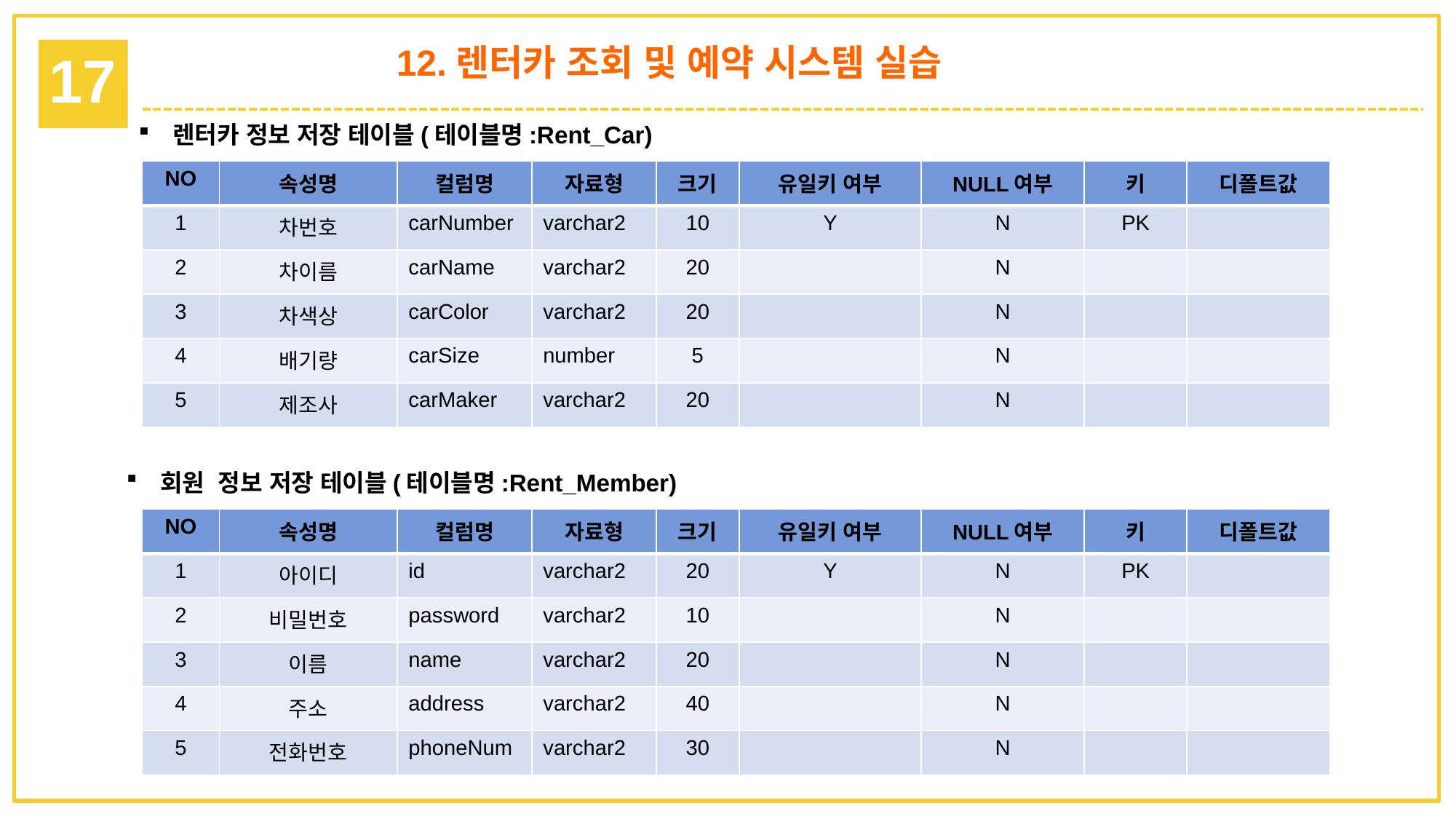

12.렌터카 조회 및 예약 시스템 실습
17

렌터카 정보 저장 테이블(테이블명:Rent_Car)
| NO | 속성명 | 컬럼명 | 자료형 | 크기 | 유일키 여부 | NULL여부 | 키 | 디폴트값 |
| --- | --- | --- | --- | --- | --- | --- | --- | --- |
| 1 | 차번호 | carNumber | varchar2 | 10 | Y | N | PK |  |
| 2 | 차이름 | carName | varchar2 | 20 |  | N |  |  |
| 3 | 차색상 | carColor | varchar2 | 20 |  | N |  |  |
| 4 | 배기량 | carSize | number | 5 |  | N |  |  |
| 5 | 제조사 | carMaker | varchar2 | 20 |  | N |  |  |
회원  정보 저장 테이블(테이블명:Rent_Member)
| NO | 속성명 | 컬럼명 | 자료형 | 크기 | 유일키 여부 | NULL여부 | 키 | 디폴트값 |
| --- | --- | --- | --- | --- | --- | --- | --- | --- |
| 1 | 아이디 | id | varchar2 | 20 | Y | N | PK |  |
| 2 | 비밀번호 | password | varchar2 | 10 |  | N |  |  |
| 3 | 이름 | name | varchar2 | 20 |  | N |  |  |
| 4 | 주소 | address | varchar2 | 40 |  | N |  |  |
| 5 | 전화번호 | phoneNum | varchar2 | 30 |  | N |  |  |